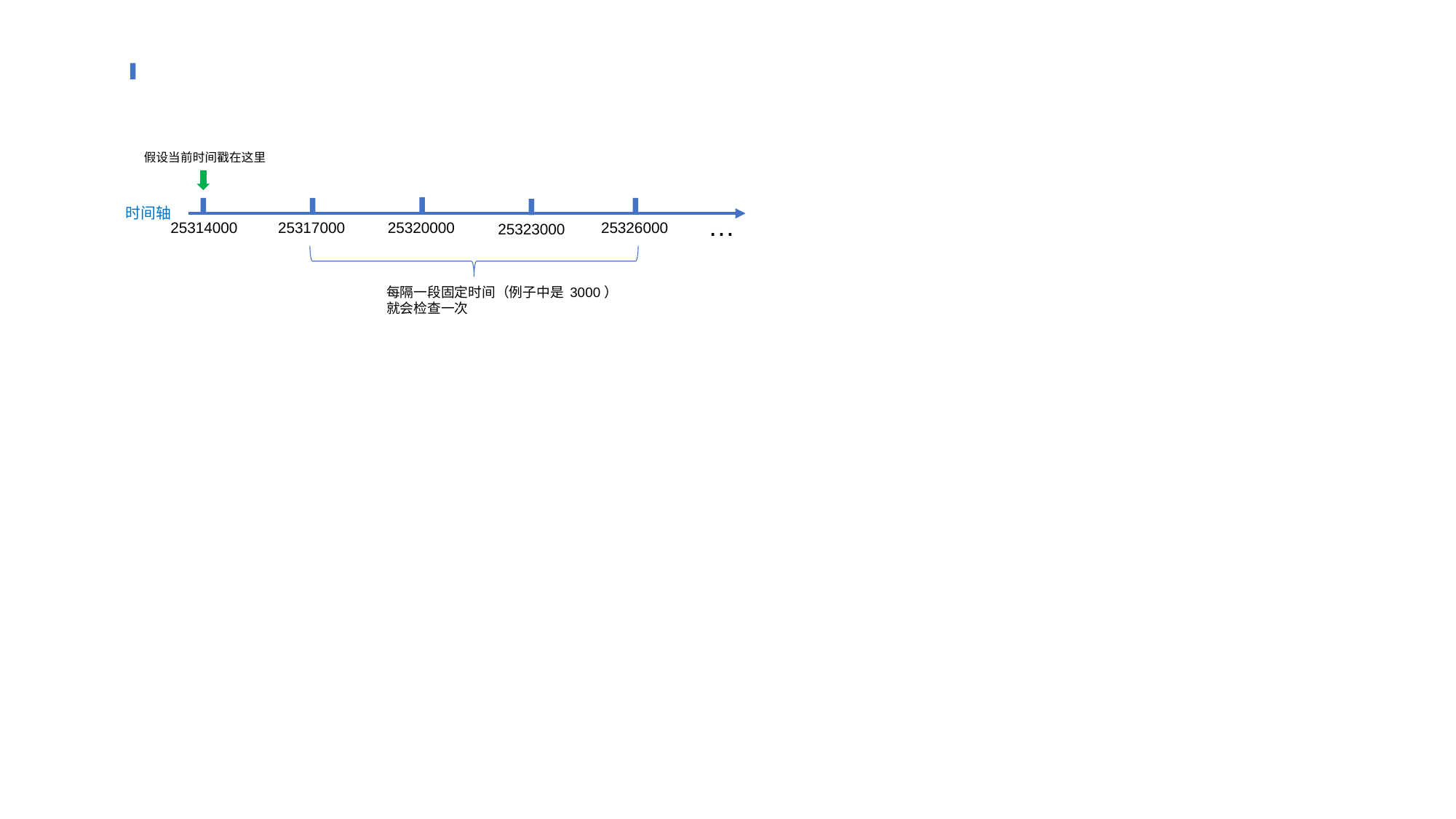

假设当前时间戳在这里

时间轴

…
25326000
25320000
25314000
25317000
25323000
每隔一段固定时间（例子中是 3000）
就会检查一次